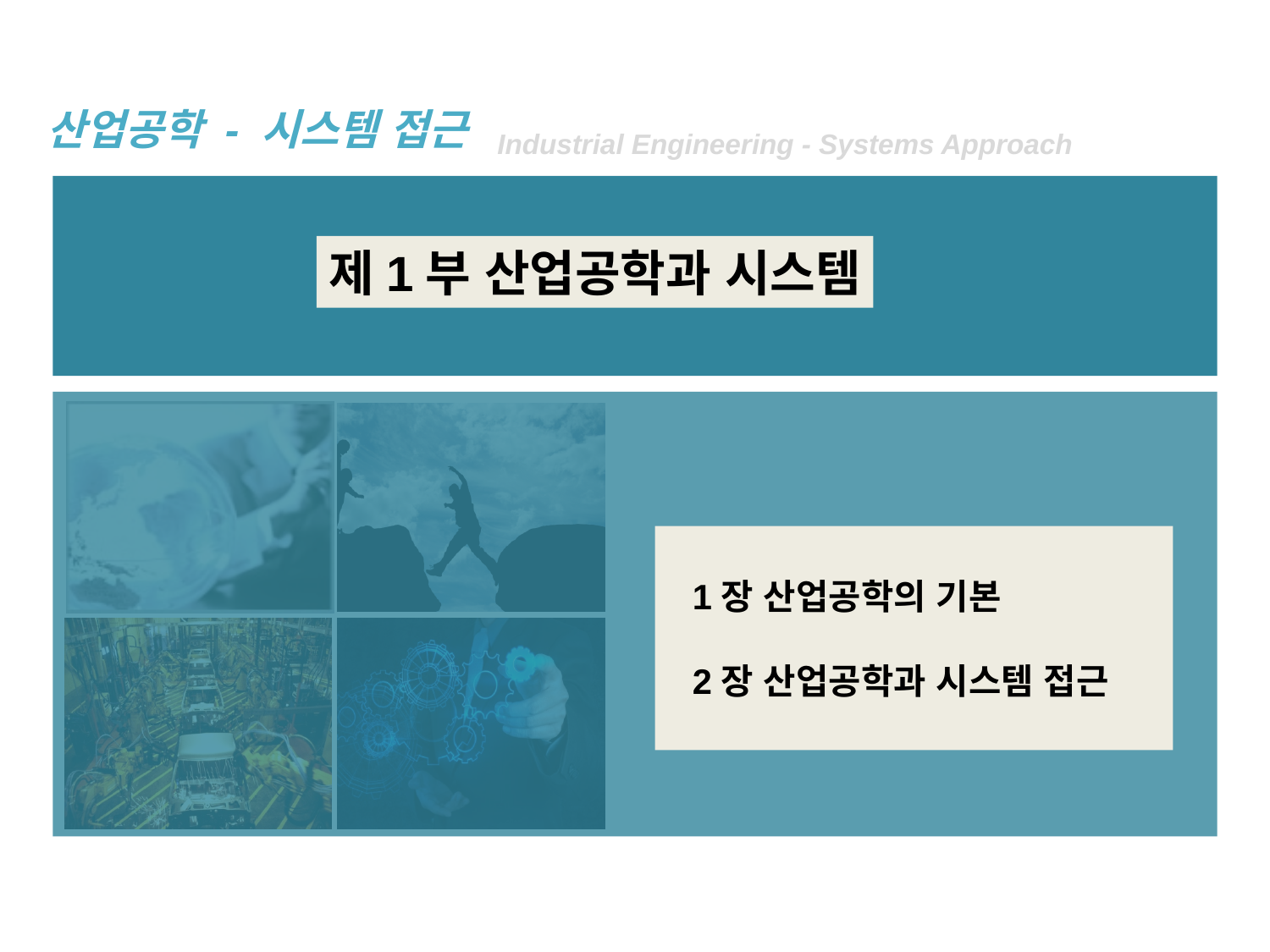

제1부 산업공학과 시스템

1장 산업공학의 기본

2장 산업공학과 시스템 접근